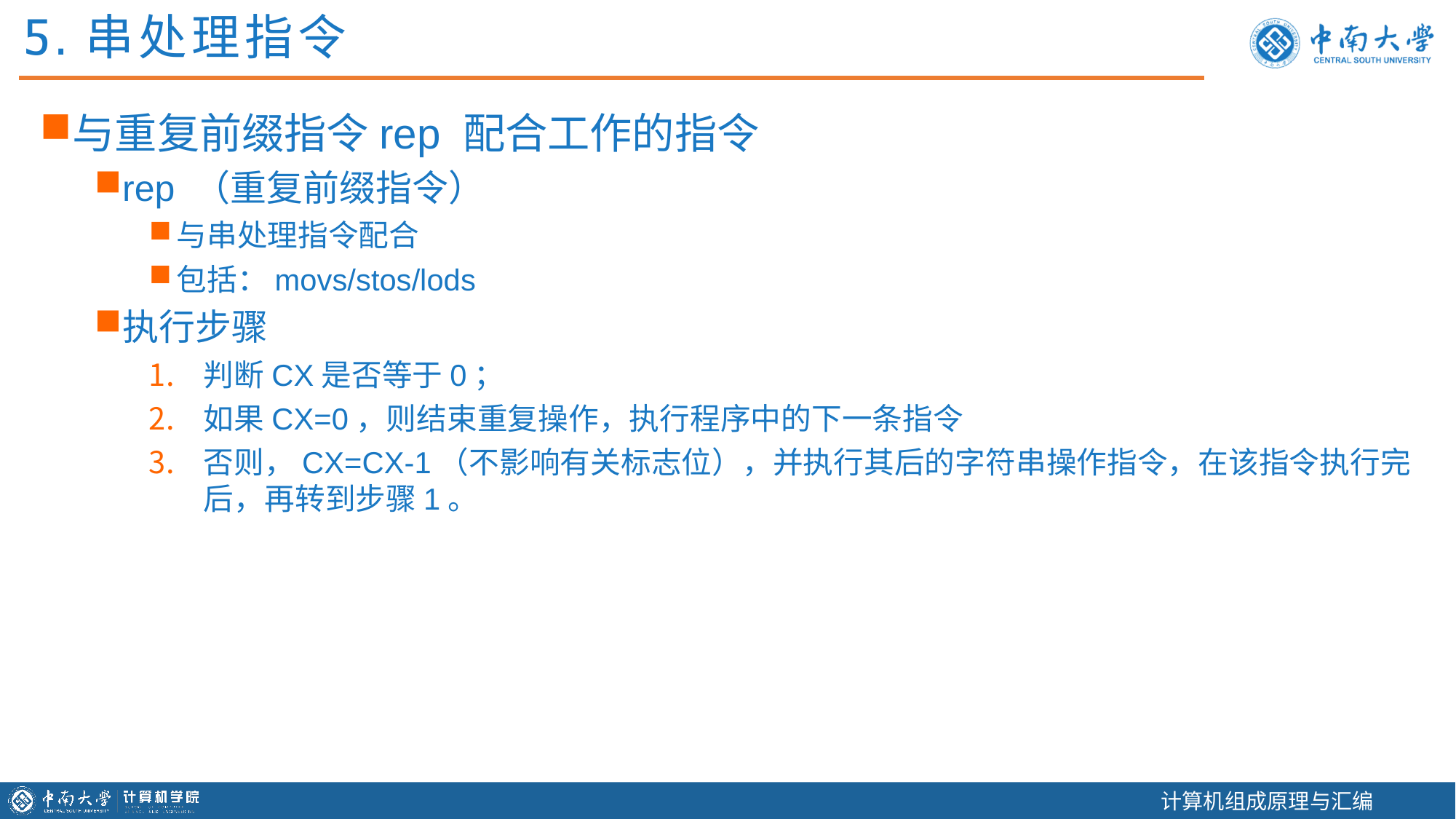

5.串处理指令
与重复前缀指令rep 配合工作的指令
rep （重复前缀指令）
与串处理指令配合
包括：movs/stos/lods
执行步骤
判断CX是否等于0；
如果CX=0，则结束重复操作，执行程序中的下一条指令
否则，CX=CX-1（不影响有关标志位），并执行其后的字符串操作指令，在该指令执行完后，再转到步骤1。

51